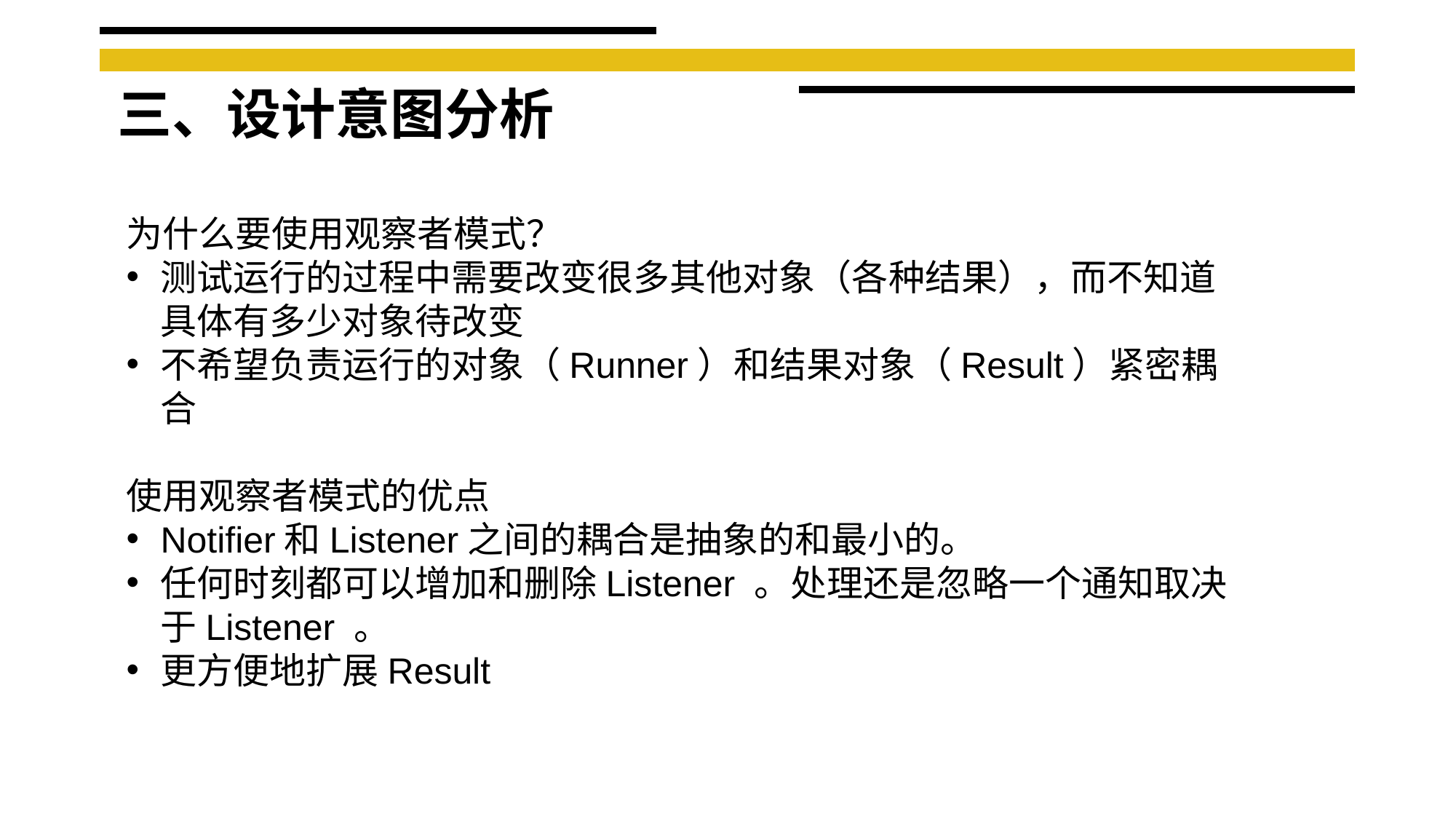

三、设计意图分析
为什么要使用观察者模式？
测试运行的过程中需要改变很多其他对象（各种结果），而不知道具体有多少对象待改变
不希望负责运行的对象（Runner）和结果对象（Result）紧密耦合

使用观察者模式的优点
Notifier和Listener之间的耦合是抽象的和最小的。
任何时刻都可以增加和删除Listener 。处理还是忽略一个通知取决于Listener 。
更方便地扩展Result